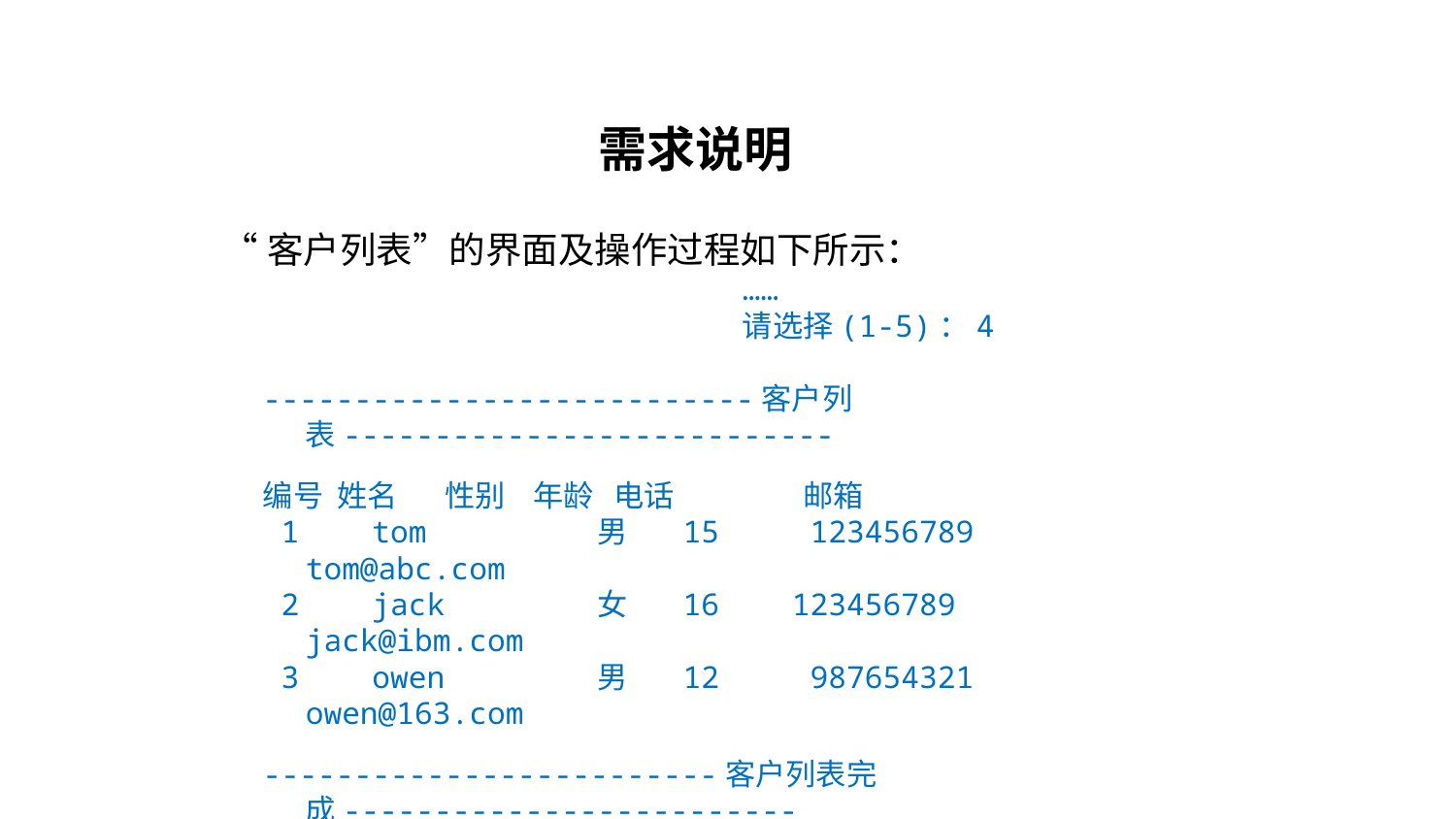

需求说明
“客户列表”的界面及操作过程如下所示：
				……
 				请选择(1-5)：4

---------------------------客户列表---------------------------
编号  姓名       性别    年龄   电话                   邮箱
 1    tom         男       15     123456789   tom@abc.com
 2    jack        女       16    123456789    jack@ibm.com
 3    owen        男       12     987654321   owen@163.com
-------------------------客户列表完成-------------------------